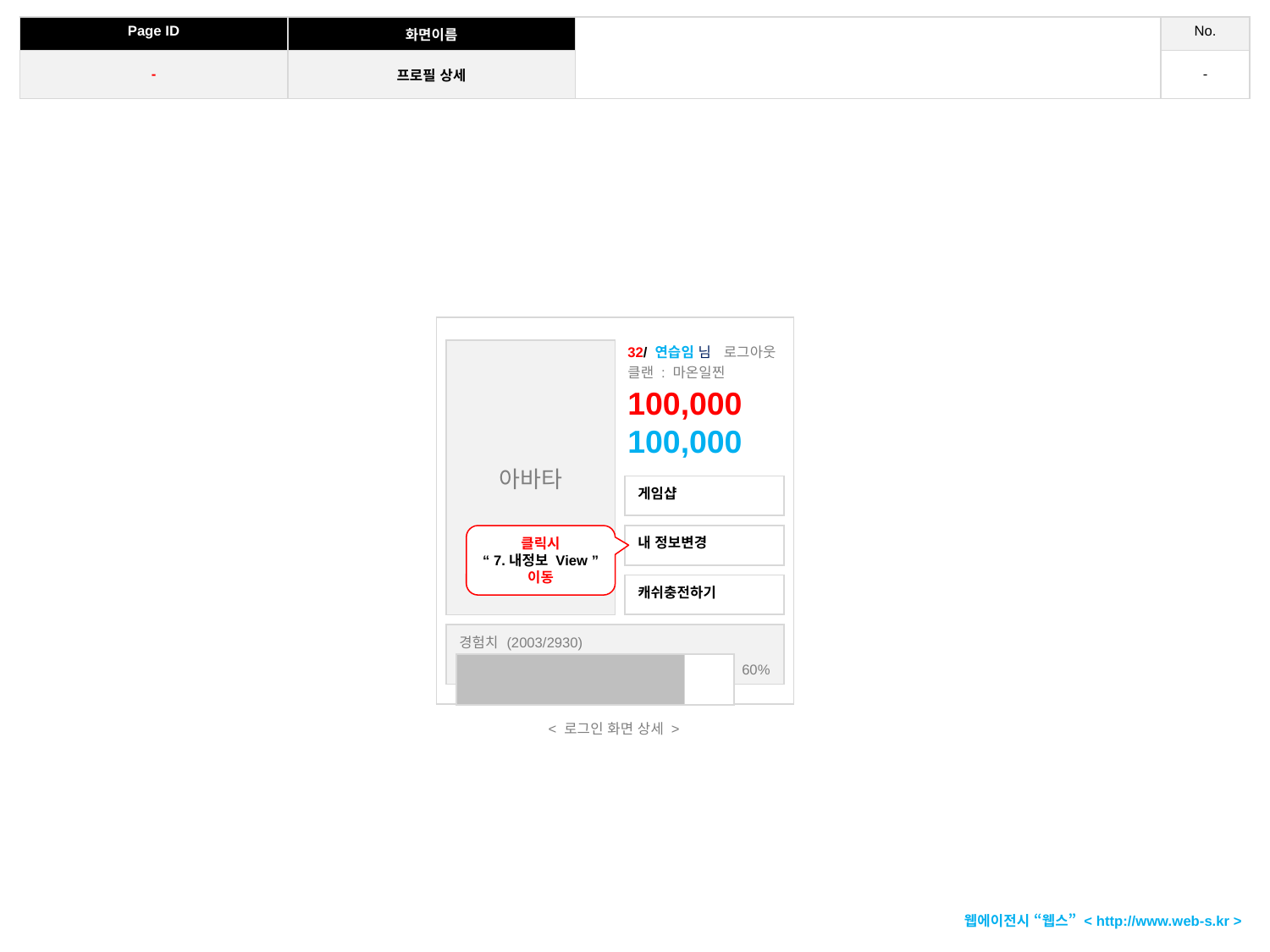

| Page ID | 화면이름 |  | No. |
| --- | --- | --- | --- |
| - | 프로필 상세 |  | - |
|  |
| --- |
32/ 연습임 님
로그아웃
| 아바타 |
| --- |
클랜 : 마온일찐
100,000
100,000
| 게임샵 |
| --- |
| 내 정보변경 |
| --- |
클릭시
“ 7.내정보 View ”
이동
| 캐쉬충전하기 |
| --- |
| 경험치 (2003/2930) |
| --- |
60%
|  |
| --- |
|  |
| --- |
< 로그인 화면 상세 >
웹에이전시 “웹스” < http://www.web-s.kr >